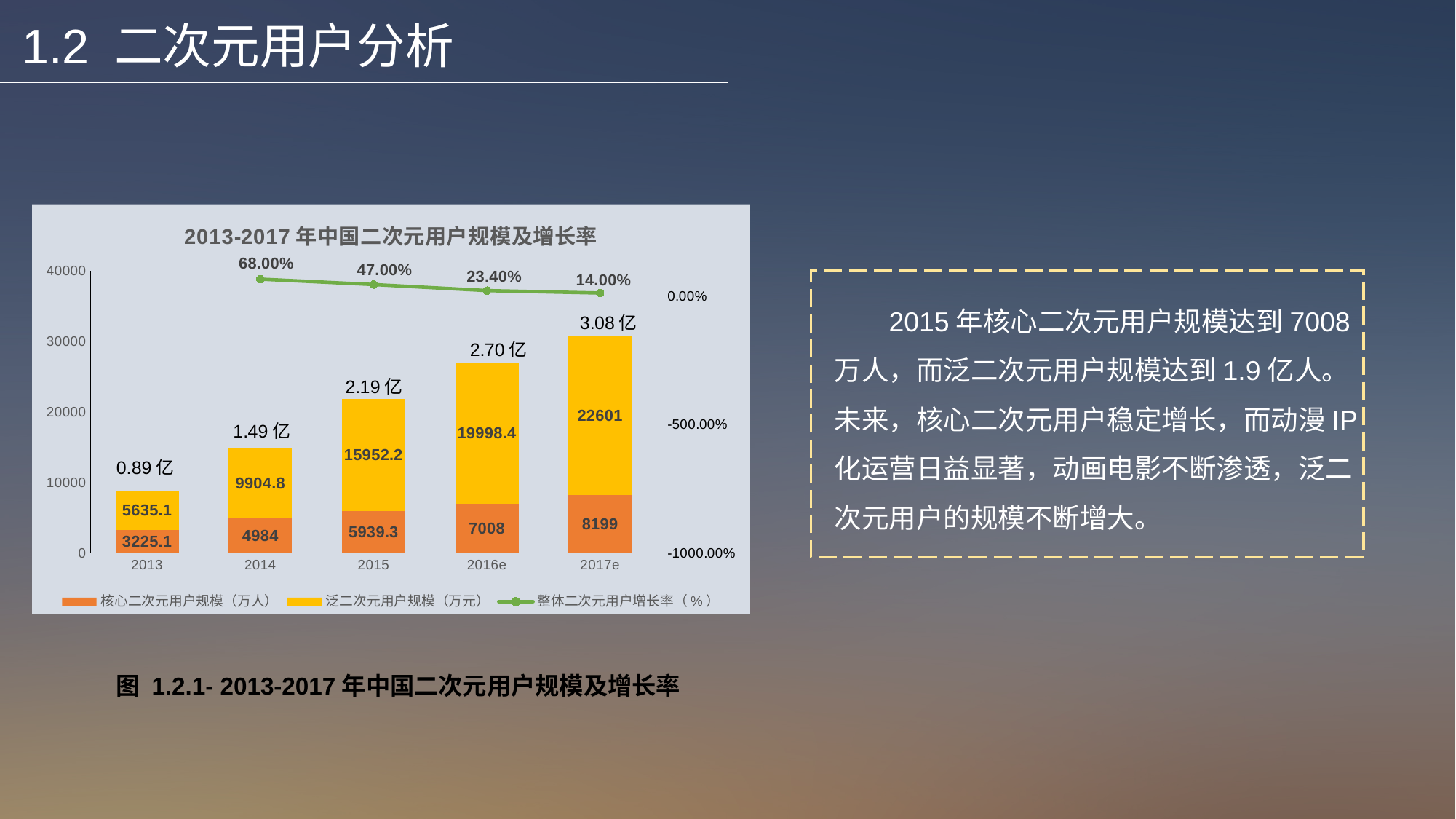

1.2 二次元用户分析

### Chart: 2013-2017年中国二次元用户规模及增长率

| Category | 核心二次元用户规模（万人） | 泛二次元用户规模（万元） | 整体二次元用户增长率（%） |
|---|---|---|---|
| 2013 | 3225.1 | 5635.1 | None |
| 2014 | 4984.0 | 9904.8 | 0.68 |
| 2015 | 5939.3 | 15952.2 | 0.47 |
| 2016e | 7008.0 | 19998.4 | 0.234 |
| 2017e | 8199.0 | 22601.0 | 0.14 |
2015年核心二次元用户规模达到7008万人，而泛二次元用户规模达到1.9亿人。未来，核心二次元用户稳定增长，而动漫IP化运营日益显著，动画电影不断渗透，泛二次元用户的规模不断增大。
0.89亿
图 1.2.1- 2013-2017年中国二次元用户规模及增长率